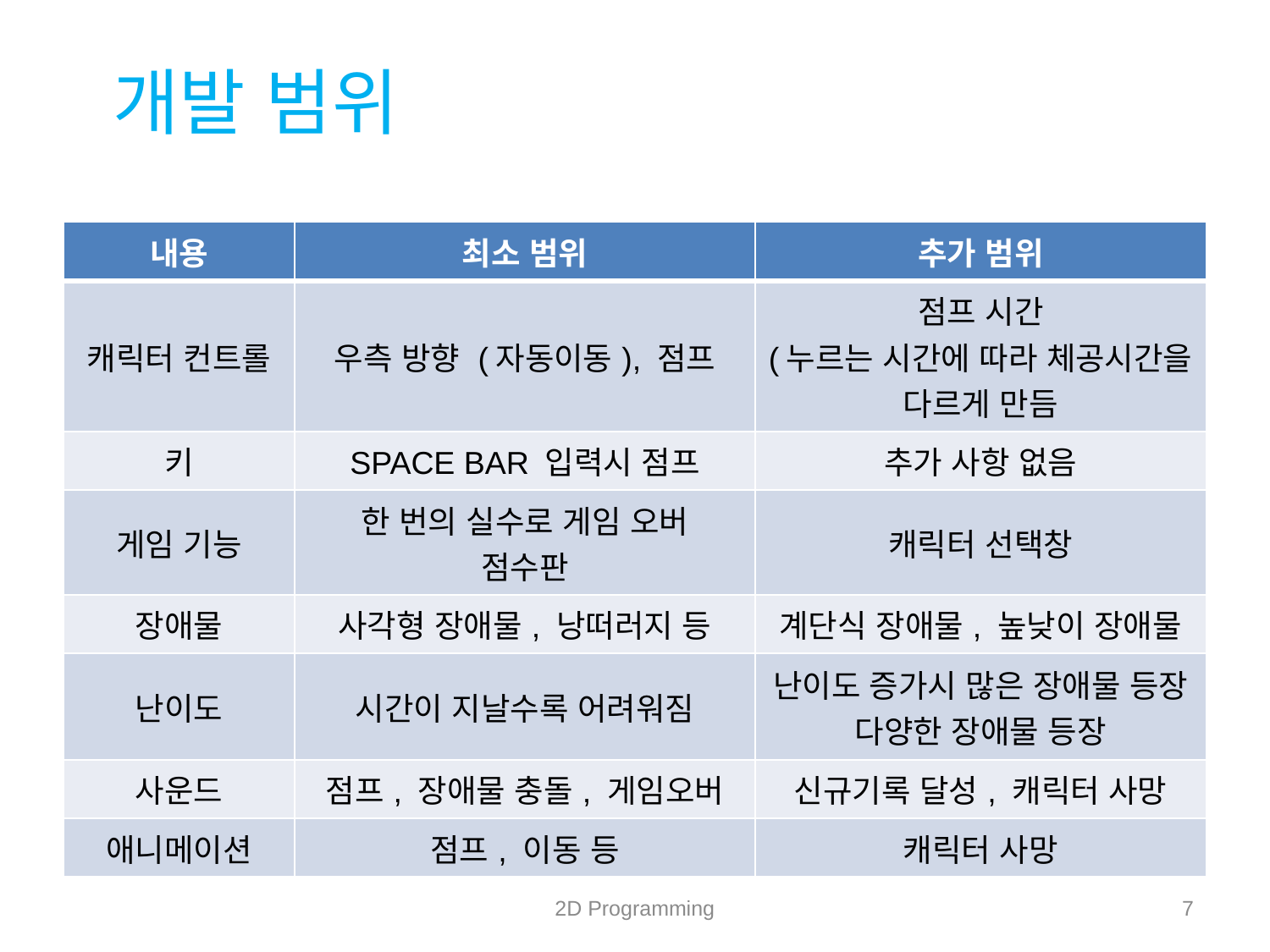

# 개발 범위
| 내용 | 최소 범위 | 추가 범위 |
| --- | --- | --- |
| 캐릭터 컨트롤 | 우측 방향 (자동이동), 점프 | 점프 시간 (누르는 시간에 따라 체공시간을 다르게 만듬 |
| 키 | SPACE BAR 입력시 점프 | 추가 사항 없음 |
| 게임 기능 | 한 번의 실수로 게임 오버 점수판 | 캐릭터 선택창 |
| 장애물 | 사각형 장애물, 낭떠러지 등 | 계단식 장애물, 높낮이 장애물 |
| 난이도 | 시간이 지날수록 어려워짐 | 난이도 증가시 많은 장애물 등장 다양한 장애물 등장 |
| 사운드 | 점프, 장애물 충돌, 게임오버 | 신규기록 달성, 캐릭터 사망 |
| 애니메이션 | 점프, 이동 등 | 캐릭터 사망 |
2D Programming
7